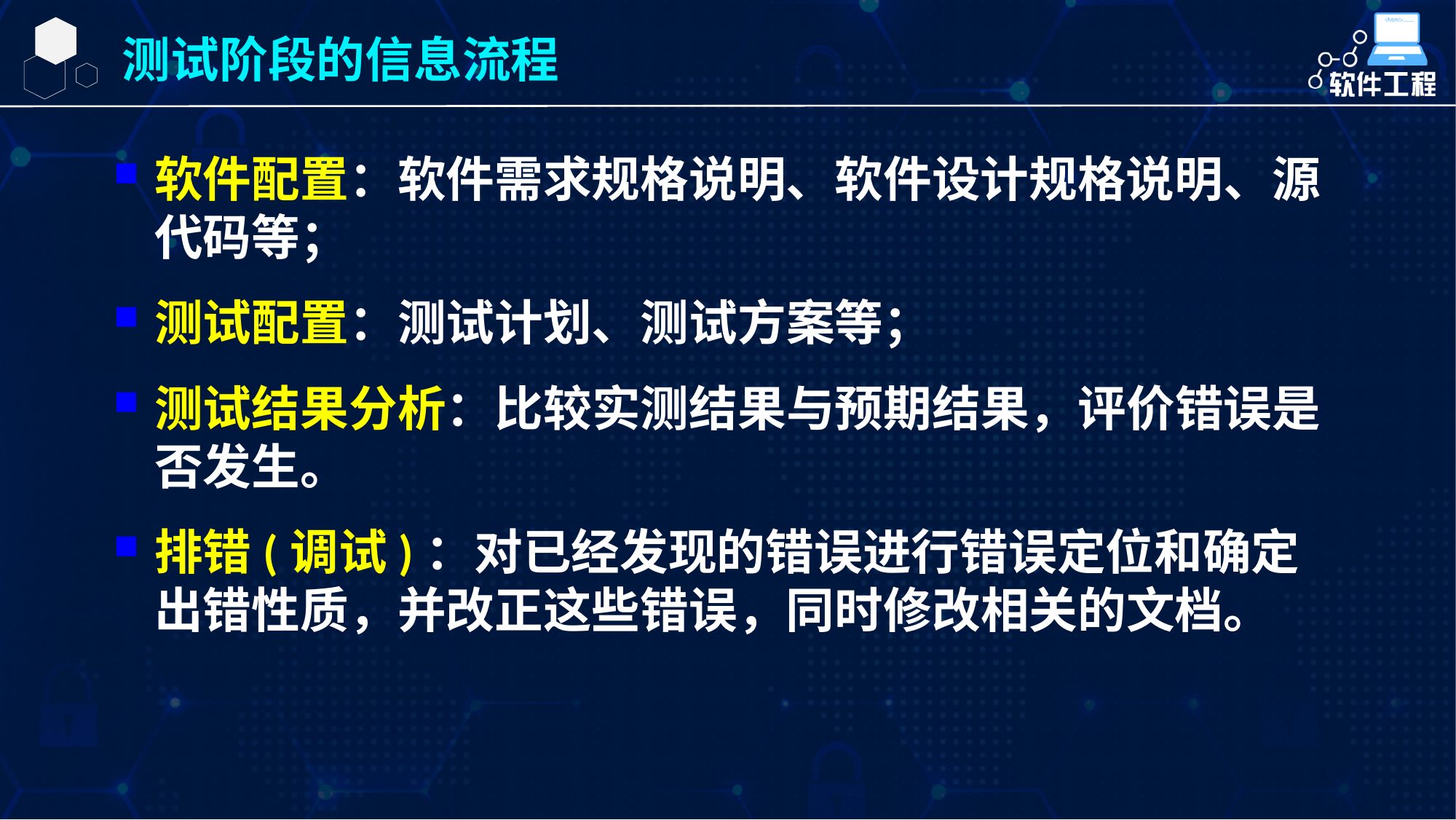

测试阶段的信息流程
软件配置：软件需求规格说明、软件设计规格说明、源代码等；
测试配置：测试计划、测试方案等；
测试结果分析：比较实测结果与预期结果，评价错误是否发生。
排错(调试)：对已经发现的错误进行错误定位和确定出错性质，并改正这些错误，同时修改相关的文档。